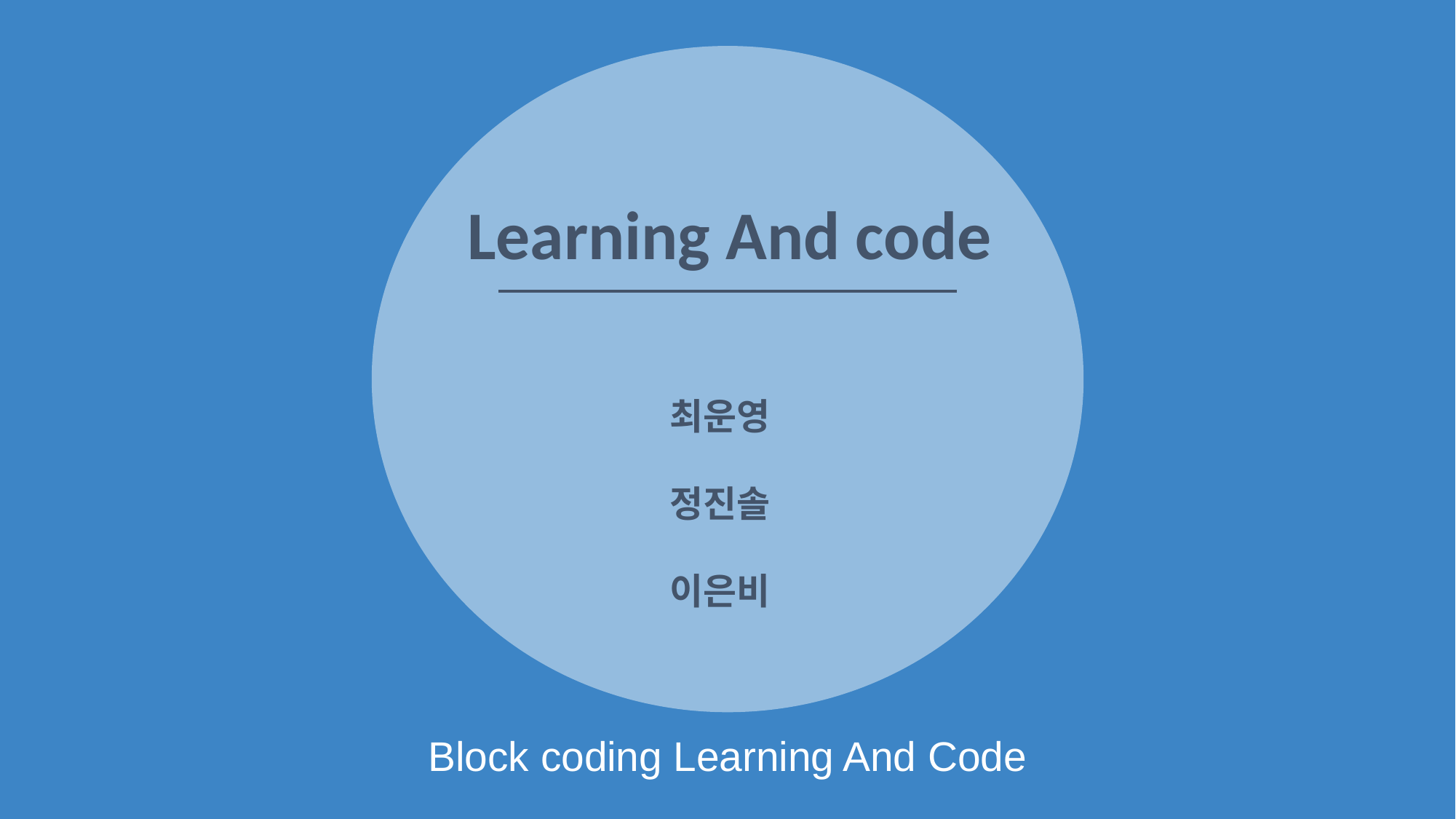

Learning And code
최운영

정진솔

이은비

Block coding Learning And Code